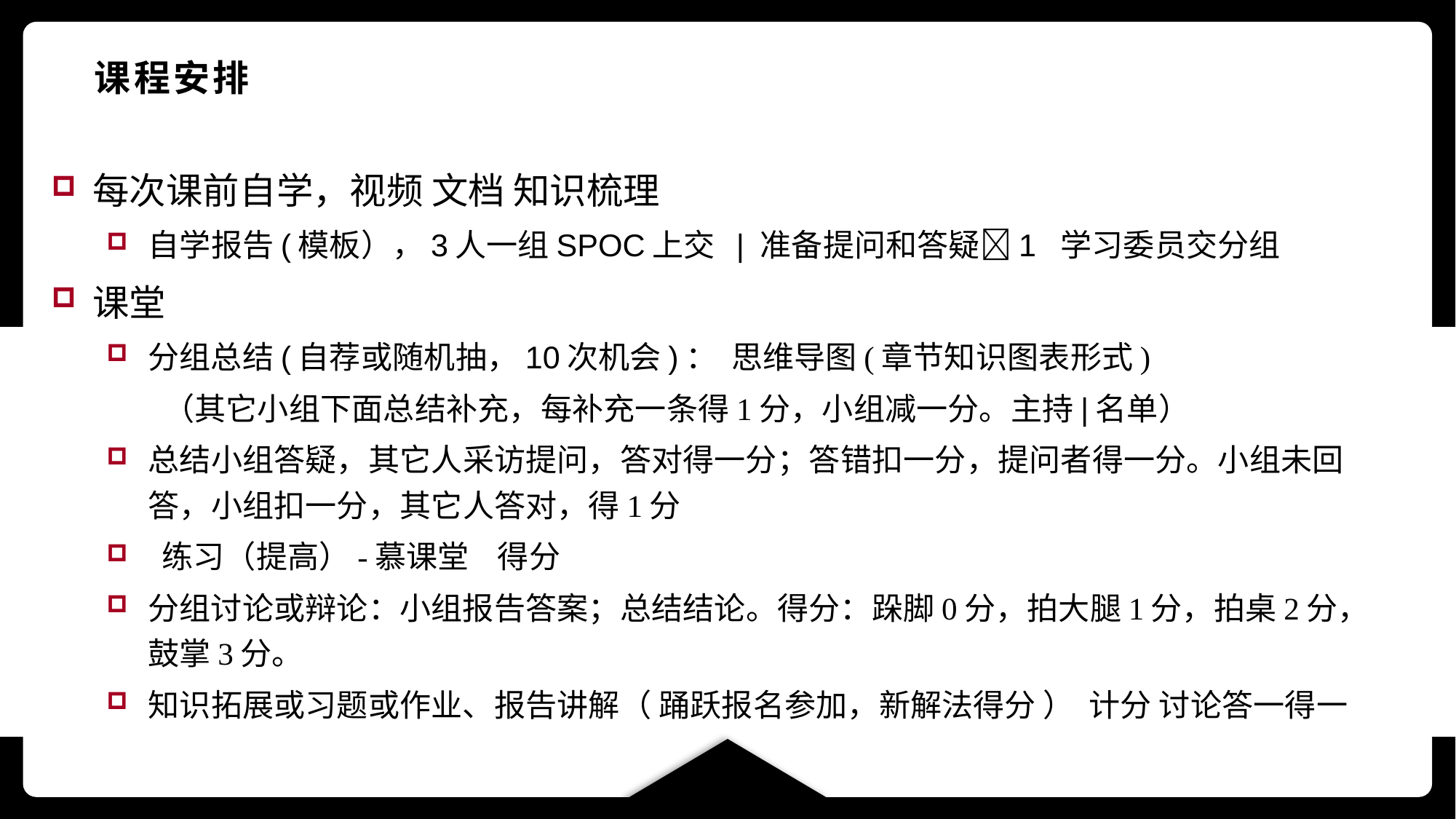

# 课程安排
每次课前自学，视频 文档 知识梳理
自学报告(模板），3人一组SPOC上交  | 准备提问和答疑≥1  学习委员交分组
课堂
分组总结(自荐或随机抽，10次机会)：  思维导图(章节知识图表形式)
       （其它小组下面总结补充，每补充一条得1分，小组减一分。主持|名单）
总结小组答疑，其它人采访提问，答对得一分；答错扣一分，提问者得一分。小组未回答，小组扣一分，其它人答对，得1分
 练习（提高）-慕课堂    得分
分组讨论或辩论：小组报告答案；总结结论。得分：跺脚0分，拍大腿1分，拍桌2分，鼓掌3分。
知识拓展或习题或作业、报告讲解（ 踊跃报名参加，新解法得分 ）  计分 讨论答一得一
19